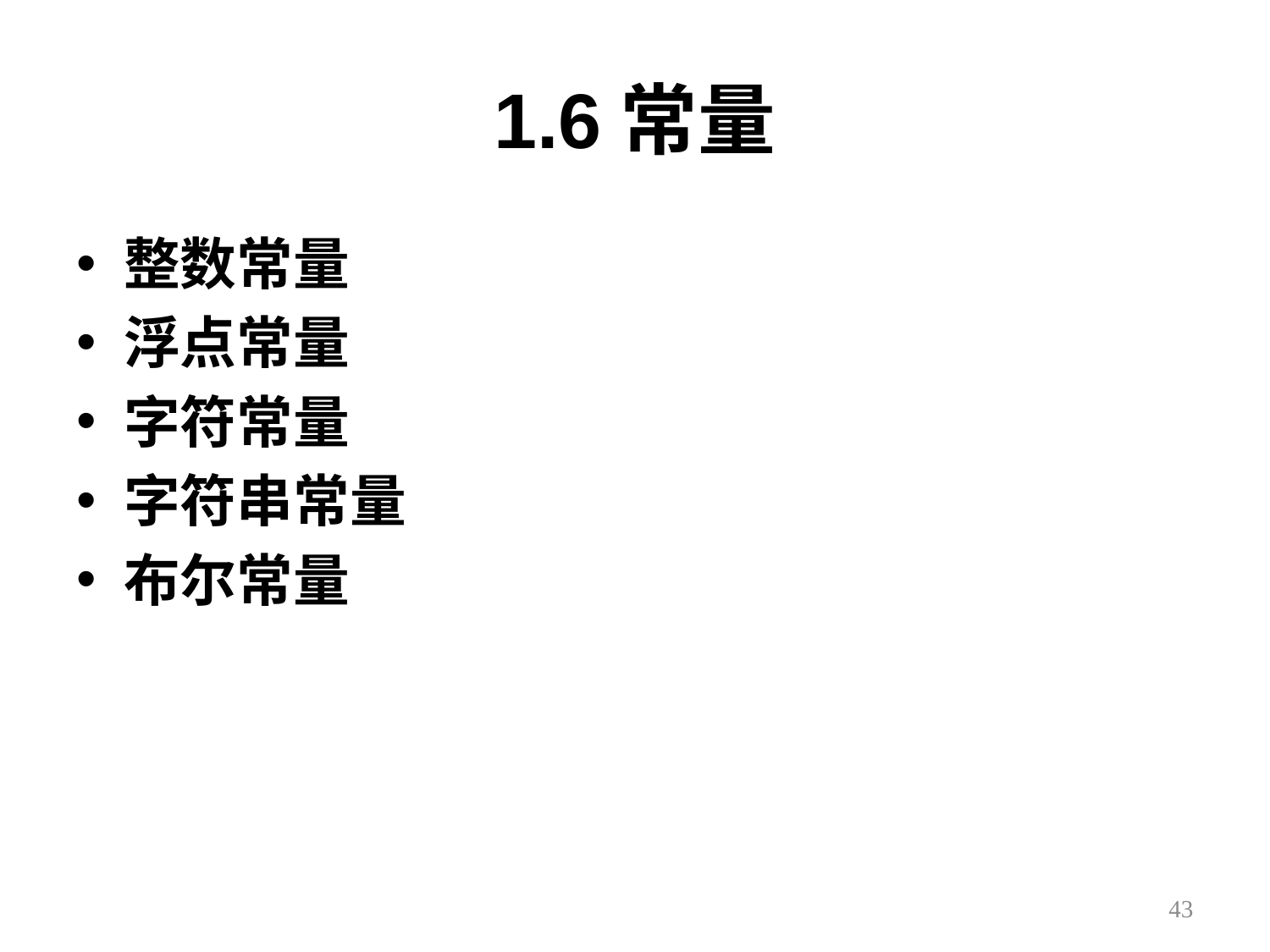

# 1.6常量
整数常量
浮点常量
字符常量
字符串常量
布尔常量
43